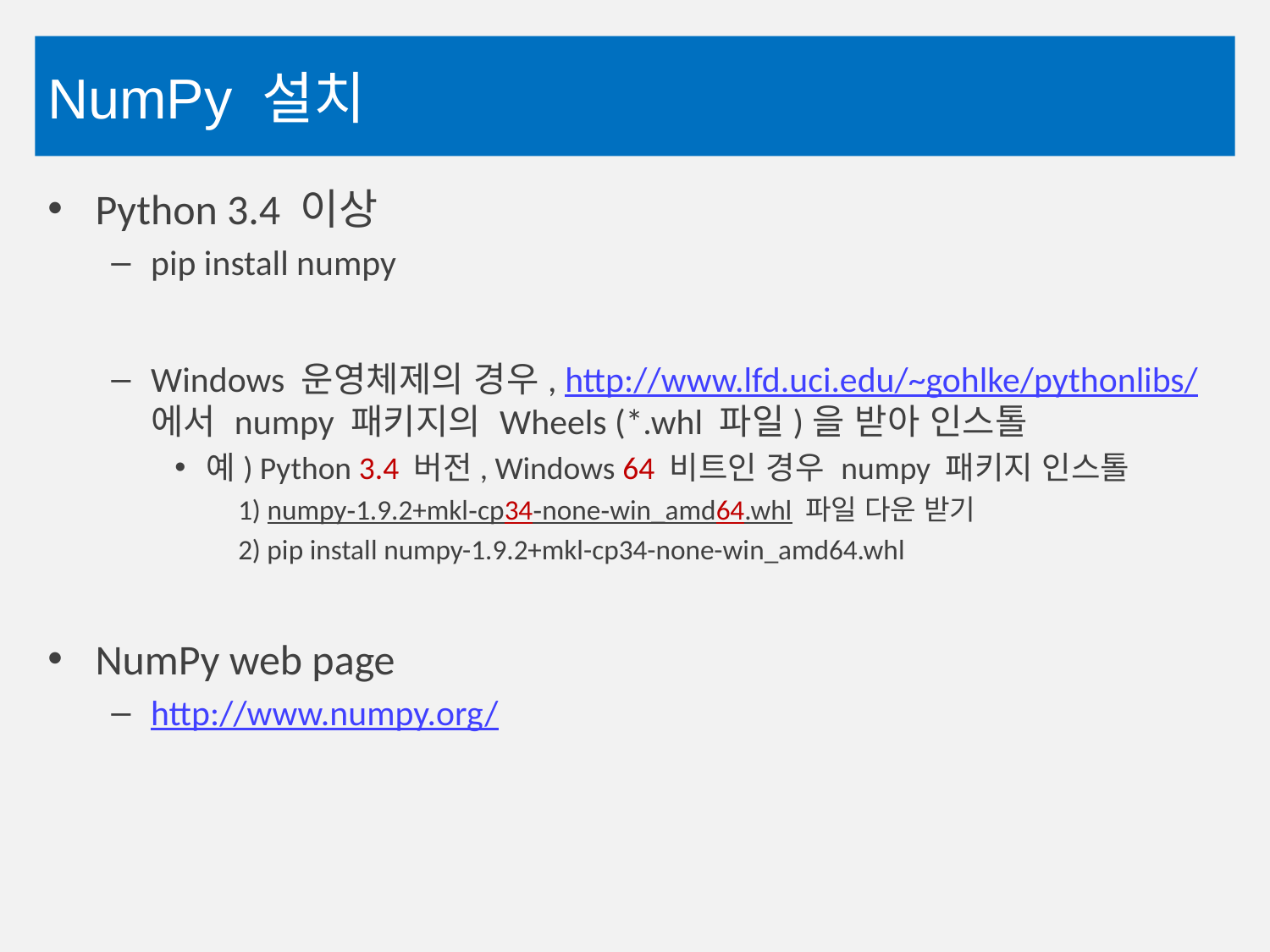

# NumPy 설치
Python 3.4 이상
pip install numpy

Windows 운영체제의 경우, http://www.lfd.uci.edu/~gohlke/pythonlibs/ 에서 numpy 패키지의 Wheels (*.whl 파일)을 받아 인스톨
예) Python 3.4 버전, Windows 64 비트인 경우 numpy 패키지 인스톨
1) numpy‑1.9.2+mkl‑cp34‑none‑win_amd64.whl 파일 다운 받기
2) pip install numpy-1.9.2+mkl-cp34-none-win_amd64.whl

NumPy web page
http://www.numpy.org/